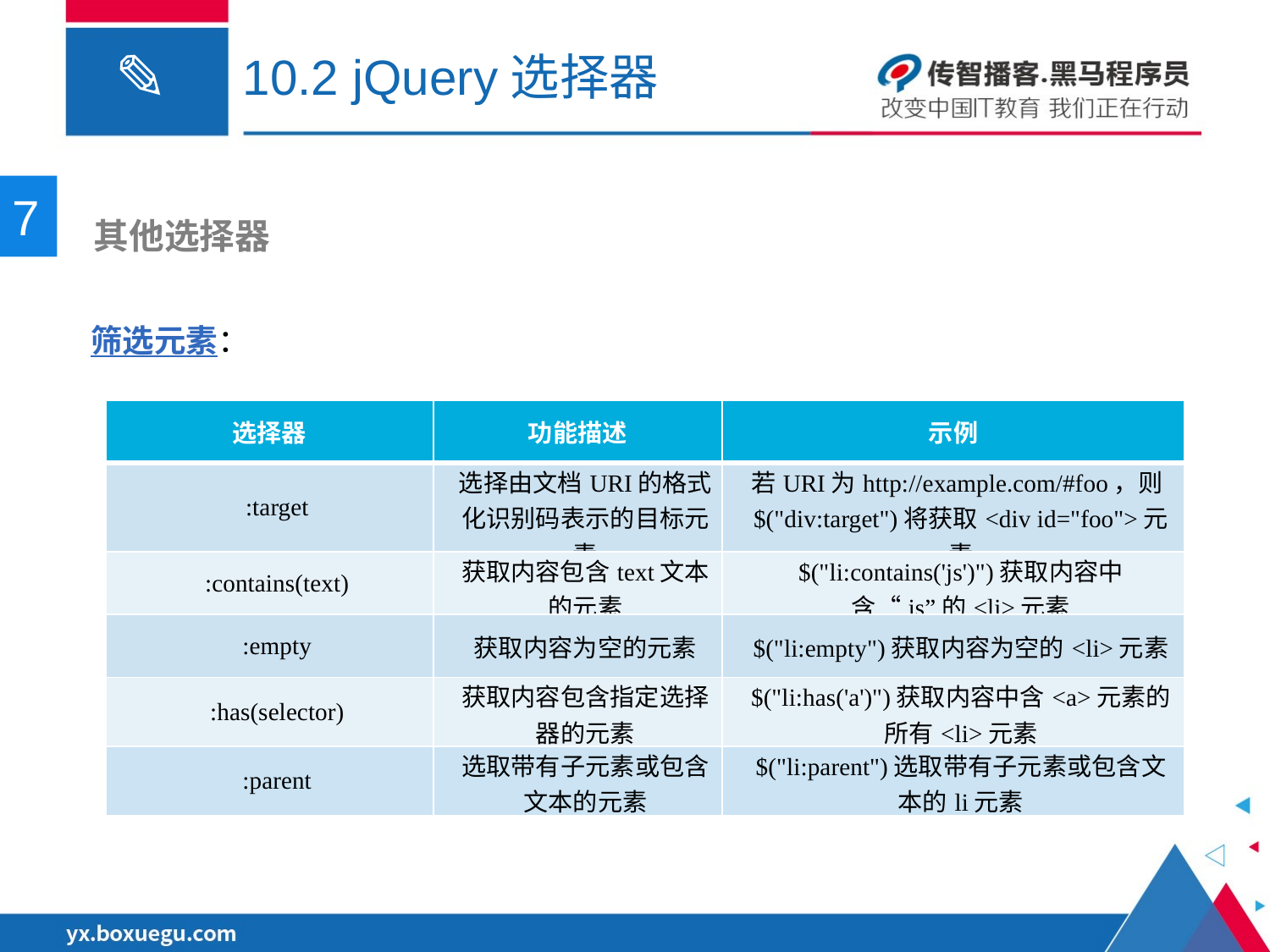

# 10.2 jQuery选择器

7
  其他选择器
筛选元素：
| 选择器 | 功能描述 | 示例 |
| --- | --- | --- |
| :target | 选择由文档URI的格式化识别码表示的目标元素 | 若URI为http://example.com/#foo，则$("div:target")将获取<div id="foo">元素 |
| :contains(text) | 获取内容包含text文本的元素 | $("li:contains('js')")获取内容中含“js”的<li>元素 |
| :empty | 获取内容为空的元素 | $("li:empty")获取内容为空的<li>元素 |
| :has(selector) | 获取内容包含指定选择器的元素 | $("li:has('a')")获取内容中含<a>元素的所有<li>元素 |
| :parent | 选取带有子元素或包含文本的元素 | $("li:parent")选取带有子元素或包含文本的li元素 |